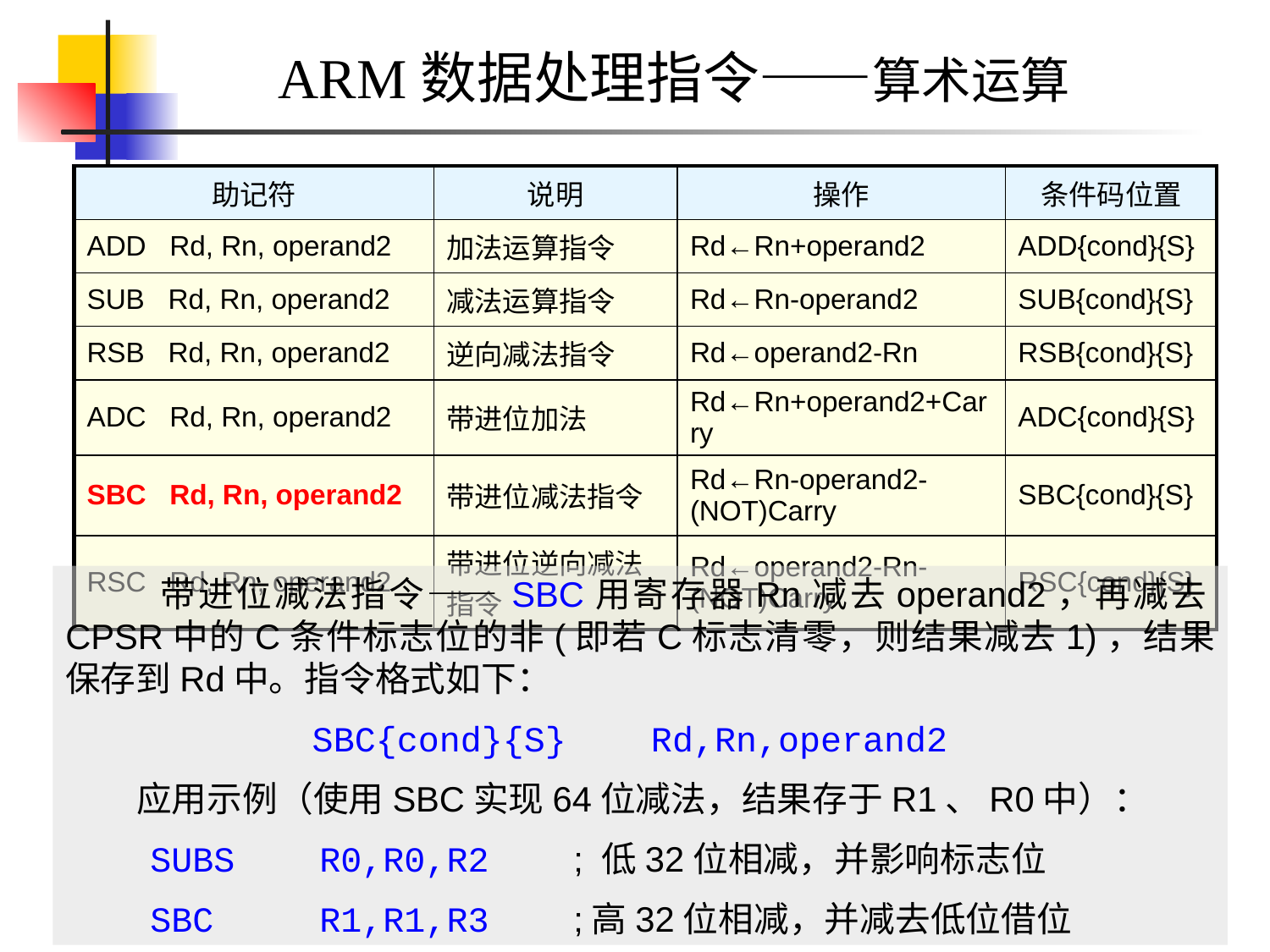

ARM数据处理指令——算术运算
| 助记符 | 说明 | 操作 | 条件码位置 |
| --- | --- | --- | --- |
| ADD Rd, Rn, operand2 | 加法运算指令 | Rd←Rn+operand2 | ADD{cond}{S} |
| SUB Rd, Rn, operand2 | 减法运算指令 | Rd←Rn-operand2 | SUB{cond}{S} |
| RSB Rd, Rn, operand2 | 逆向减法指令 | Rd←operand2-Rn | RSB{cond}{S} |
| ADC Rd, Rn, operand2 | 带进位加法 | Rd←Rn+operand2+Carry | ADC{cond}{S} |
| SBC Rd, Rn, operand2 | 带进位减法指令 | Rd←Rn-operand2-(NOT)Carry | SBC{cond}{S} |
| RSC Rd, Rn, operand2 | 带进位逆向减法指令 | Rd←operand2-Rn-(NOT)Carry | RSC{cond}{S} |
        带进位减法指令——SBC用寄存器Rn减去operand2，再减去CPSR中的C条件标志位的非(即若C标志清零，则结果减去1)，结果保存到Rd中。指令格式如下：
SBC{cond}{S}    Rd,Rn,operand2
        应用示例（使用SBC实现64位减法，结果存于R1、R0中）：
    SUBS    R0,R0,R2 	; 低32位相减，并影响标志位
    SBC     R1,R1,R3	;高32位相减，并减去低位借位